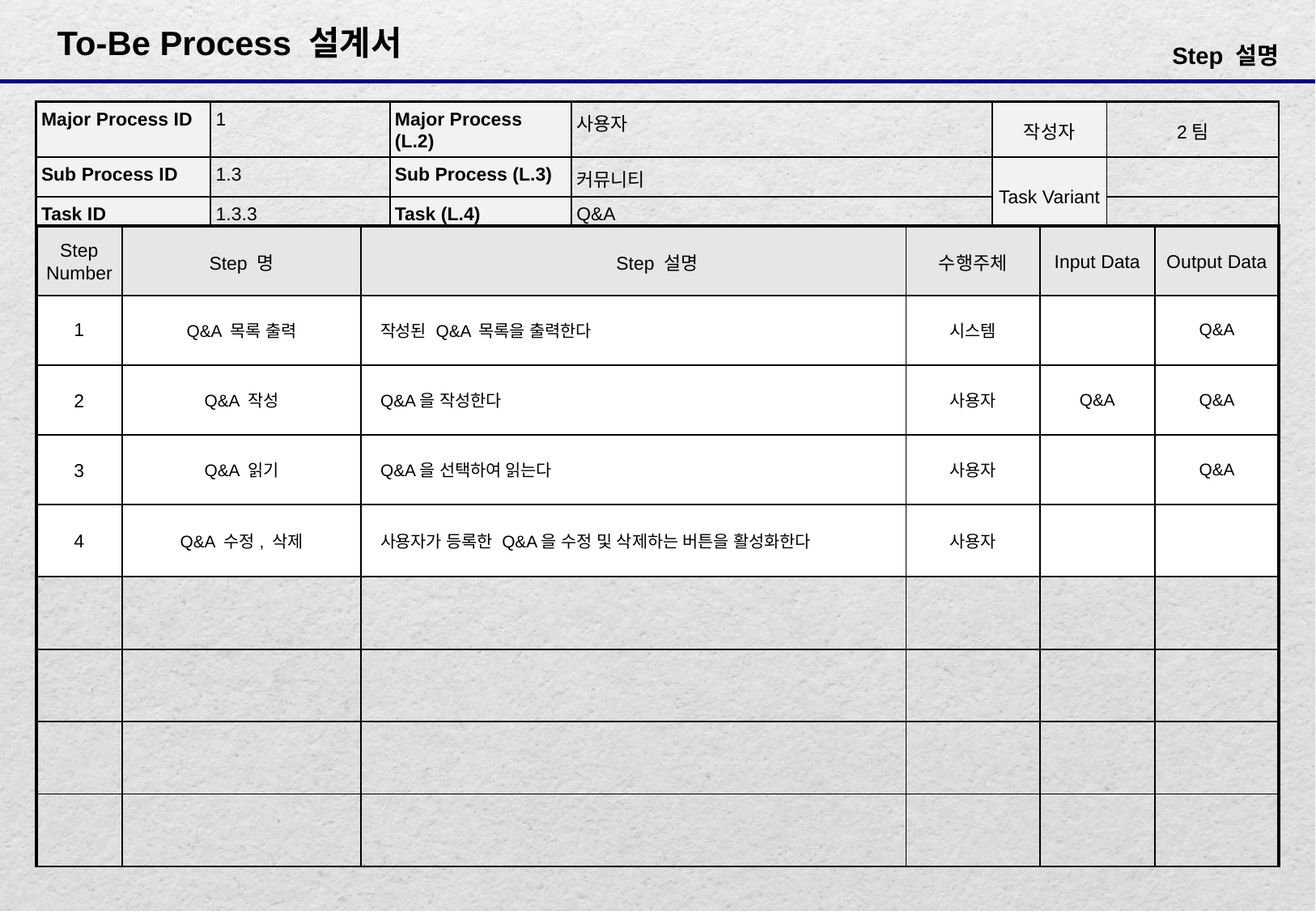

| Major Process ID | 1 | Major Process (L.2) | 사용자 | 작성자 | 2팀 |
| --- | --- | --- | --- | --- | --- |
| Sub Process ID | 1.3 | Sub Process (L.3) | 커뮤니티 | Task Variant |  |
| Task ID | 1.3.3 | Task (L.4) | Q&A |  |  |
| Step Number | Step 명 | Step 설명 | 수행주체 | Input Data | Output Data |
| --- | --- | --- | --- | --- | --- |
| 1 | Q&A 목록 출력 | 작성된 Q&A 목록을 출력한다 | 시스템 |  | Q&A |
| 2 | Q&A 작성 | Q&A을 작성한다 | 사용자 | Q&A | Q&A |
| 3 | Q&A 읽기 | Q&A을 선택하여 읽는다 | 사용자 |  | Q&A |
| 4 | Q&A 수정, 삭제 | 사용자가 등록한 Q&A을 수정 및 삭제하는 버튼을 활성화한다 | 사용자 |  |  |
|  |  |  |  |  |  |
|  |  |  |  |  |  |
|  |  |  |  |  |  |
|  |  |  |  |  |  |